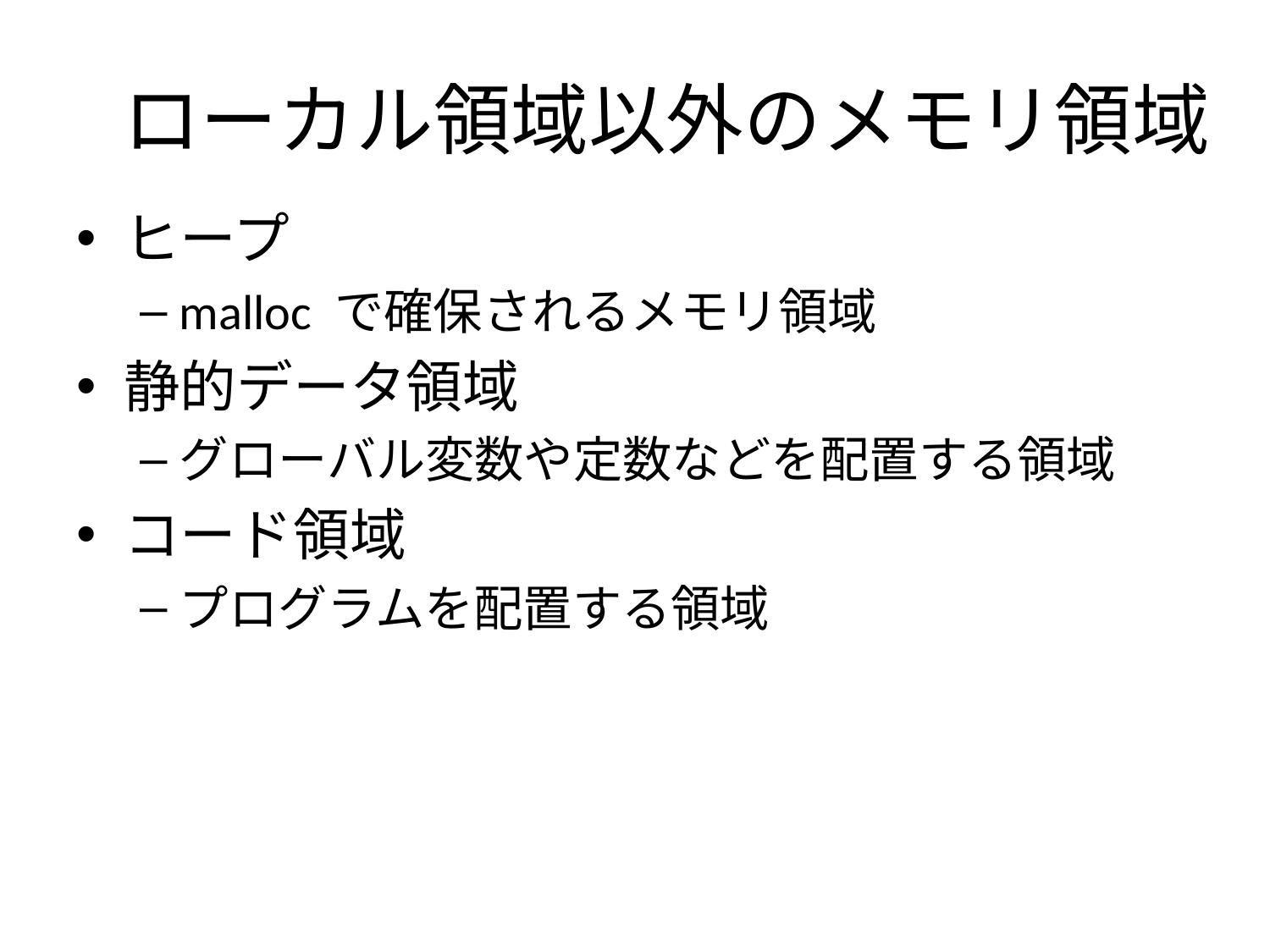

# ローカル領域以外のメモリ領域
ヒープ
malloc で確保されるメモリ領域
静的データ領域
グローバル変数や定数などを配置する領域
コード領域
プログラムを配置する領域